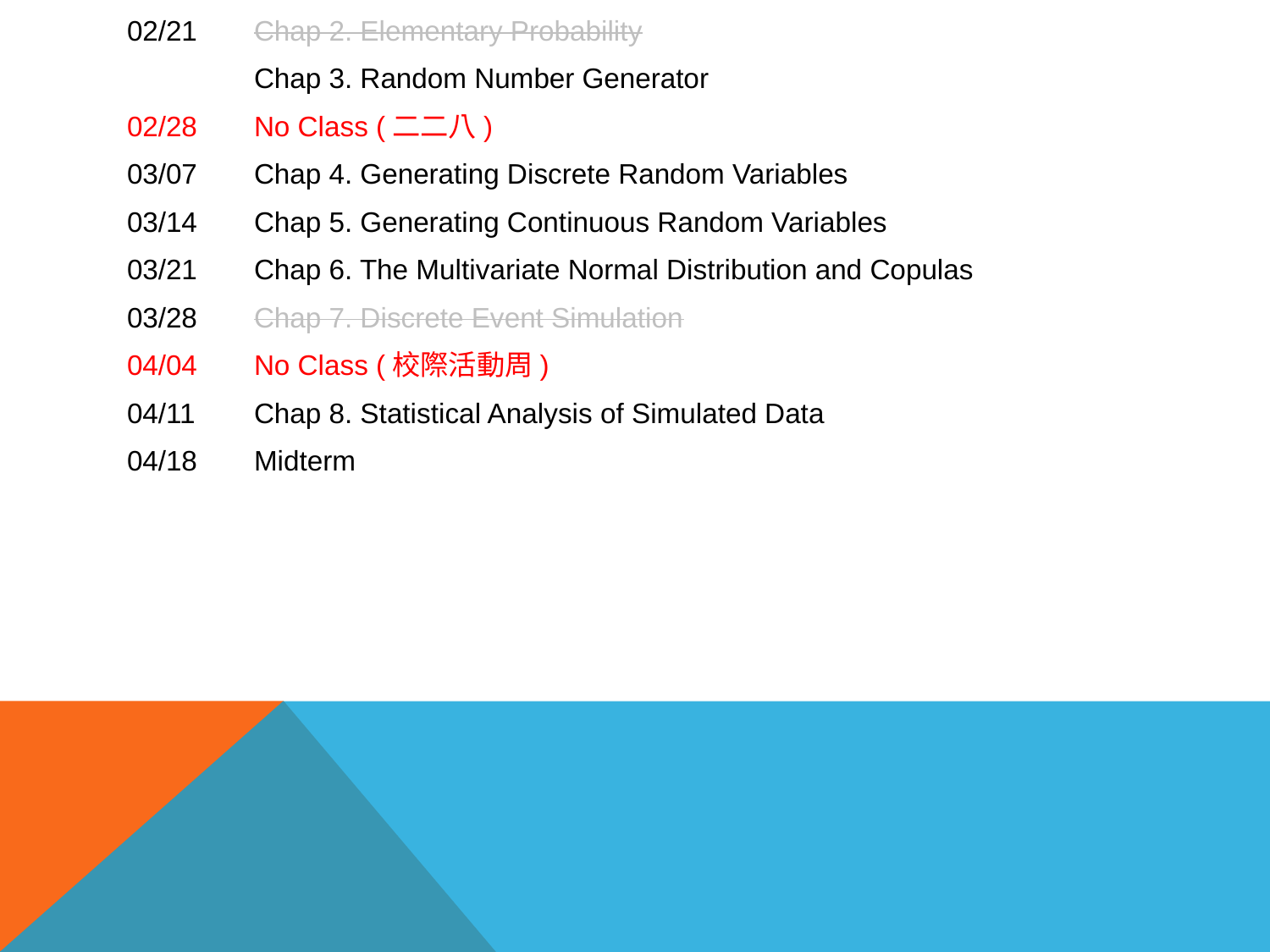

02/21	Chap 2. Elementary Probability
	Chap 3. Random Number Generator
02/28	No Class (二二八)
03/07	Chap 4. Generating Discrete Random Variables
03/14	Chap 5. Generating Continuous Random Variables
03/21	Chap 6. The Multivariate Normal Distribution and Copulas
03/28	Chap 7. Discrete Event Simulation
04/04	No Class (校際活動周)
04/11	Chap 8. Statistical Analysis of Simulated Data
04/18	Midterm